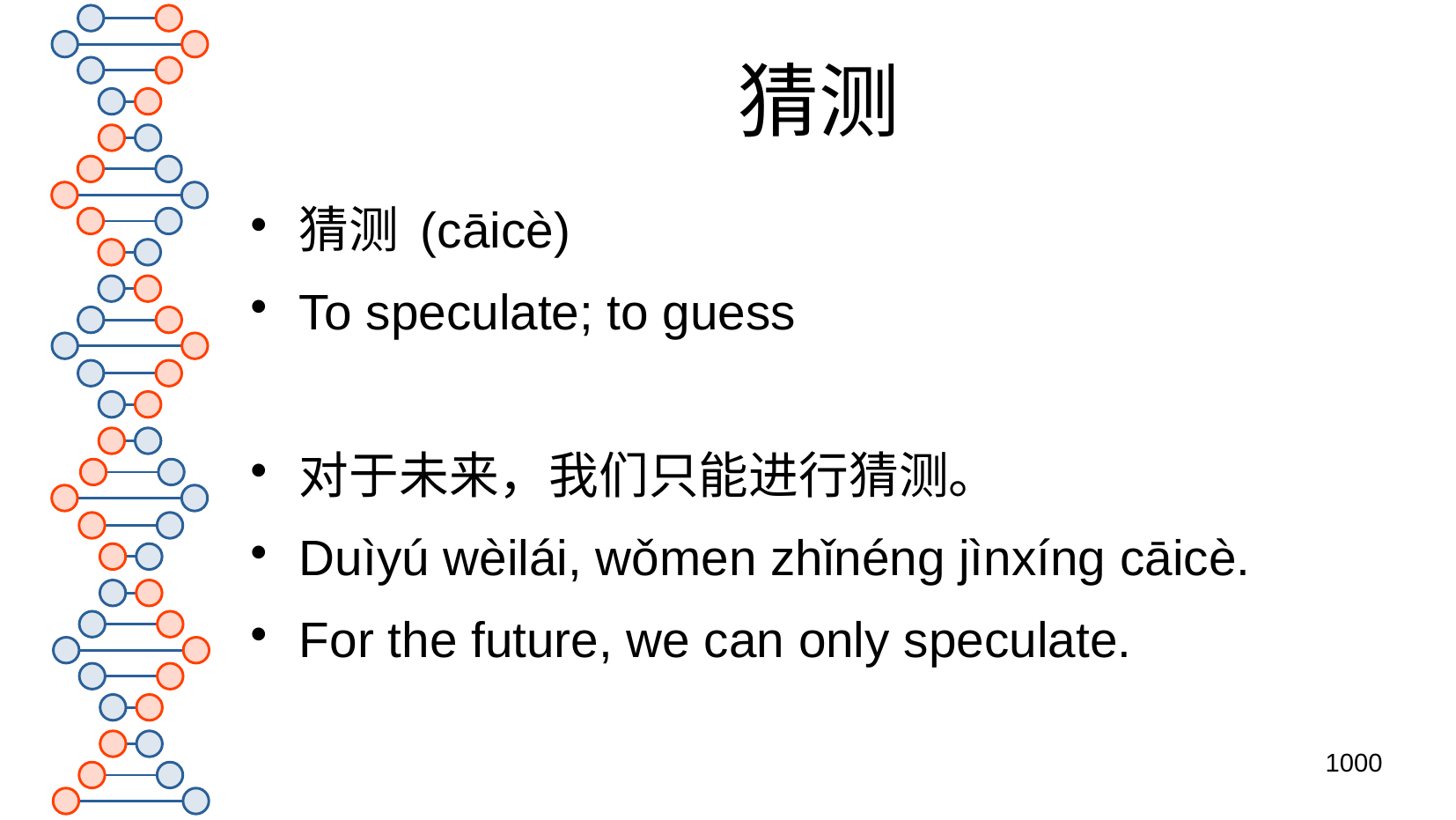

# 猜测
猜测 (cāicè)
To speculate; to guess

对于未来，我们只能进行猜测。
Duìyú wèilái, wǒmen zhǐnéng jìnxíng cāicè.
For the future, we can only speculate.

1000